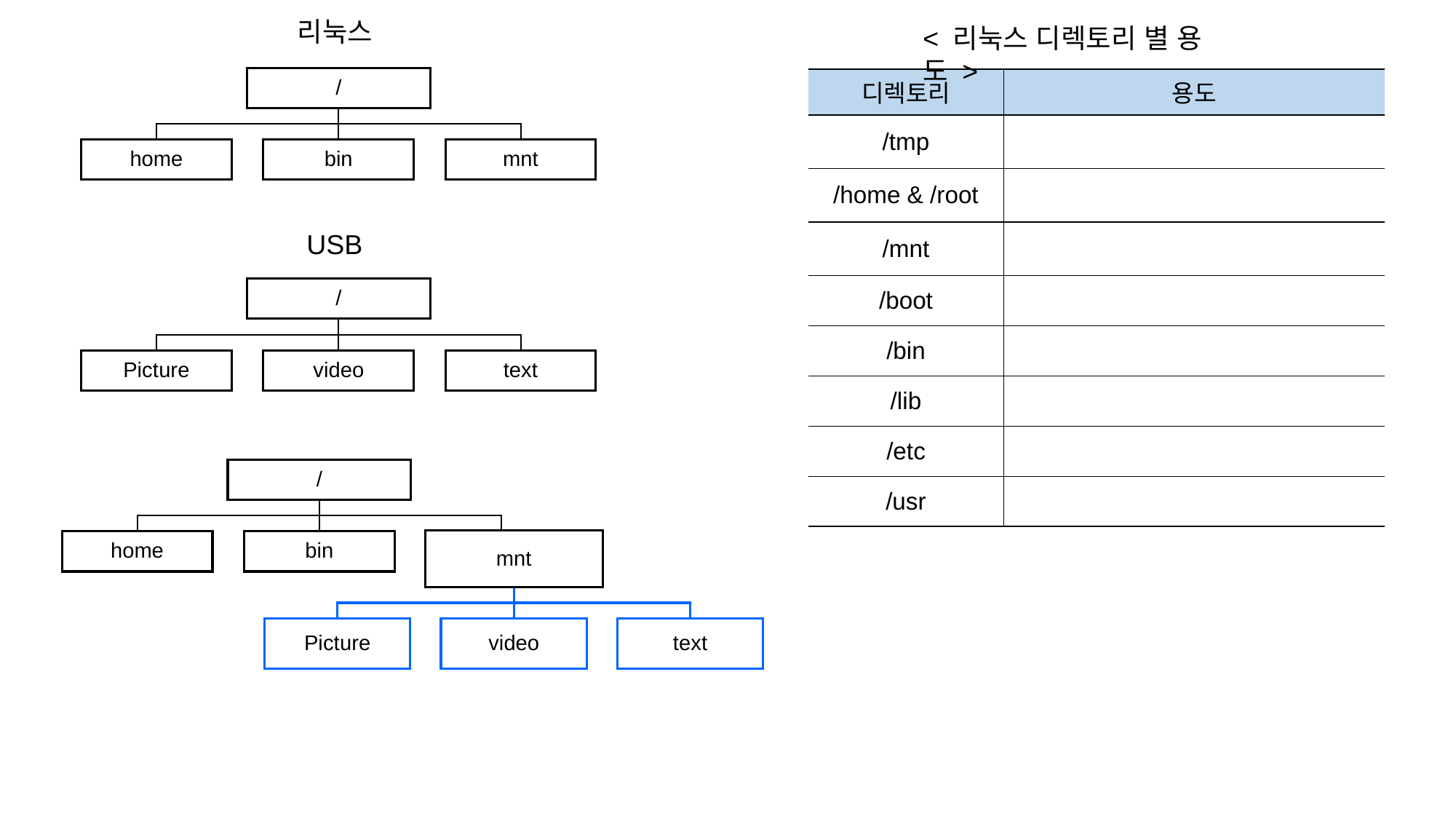

/
home
bin
mnt
리눅스
< 리눅스 디렉토리 별 용도 >
| 디렉토리 | 용도 |
| --- | --- |
| /tmp |  |
| /home & /root |  |
| /mnt |  |
| /boot |  |
| /bin |  |
| /lib |  |
| /etc |  |
| /usr |  |
/
Picture
video
text
USB
/
home
bin
mnt
mnt
Picture
video
text